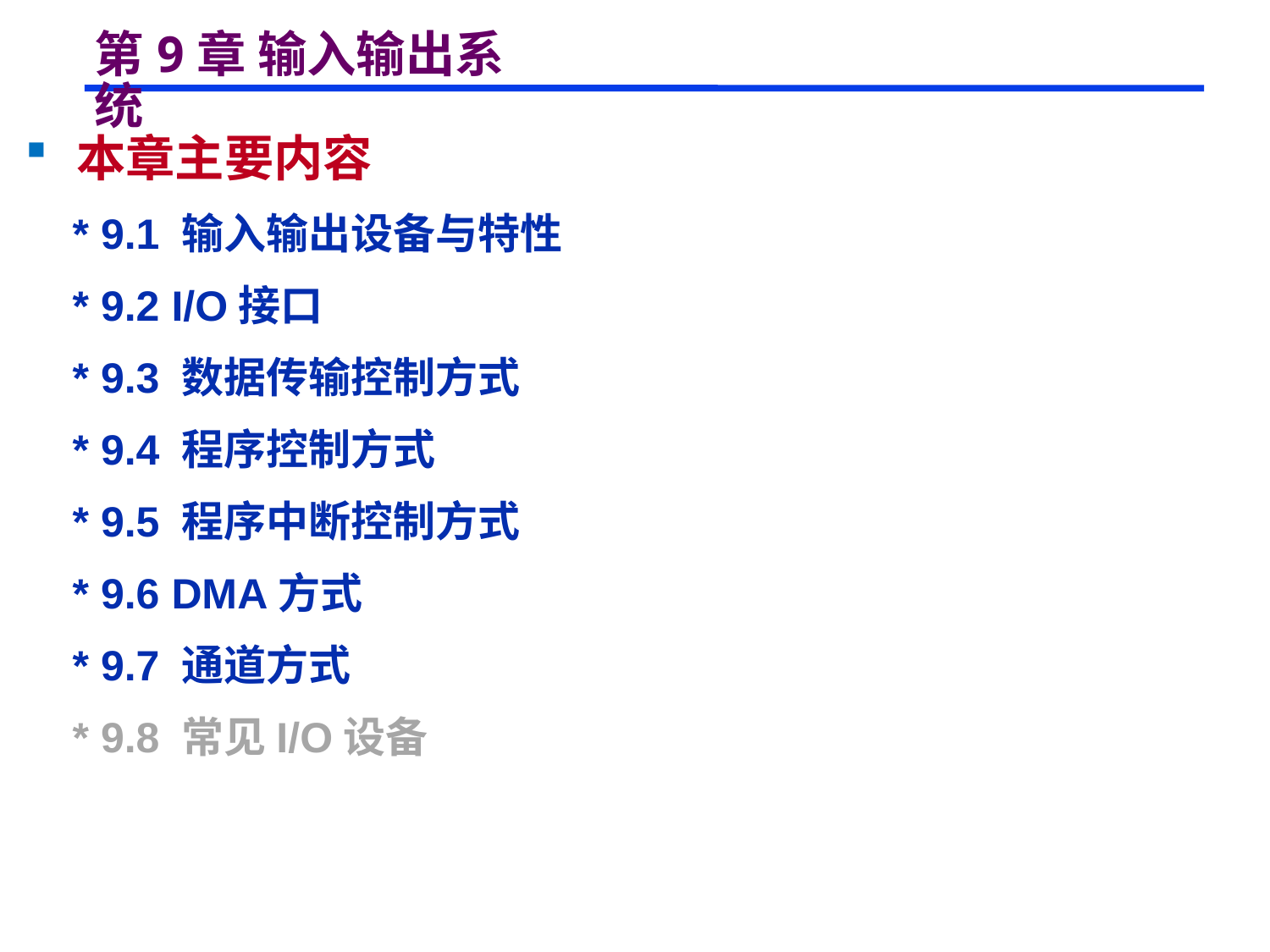

# 第9章 输入输出系统
 本章主要内容
    * 9.1 输入输出设备与特性
    * 9.2 I/O接口
    * 9.3 数据传输控制方式
    * 9.4 程序控制方式
    * 9.5 程序中断控制方式
    * 9.6 DMA方式
    * 9.7 通道方式
    * 9.8 常见I/O设备